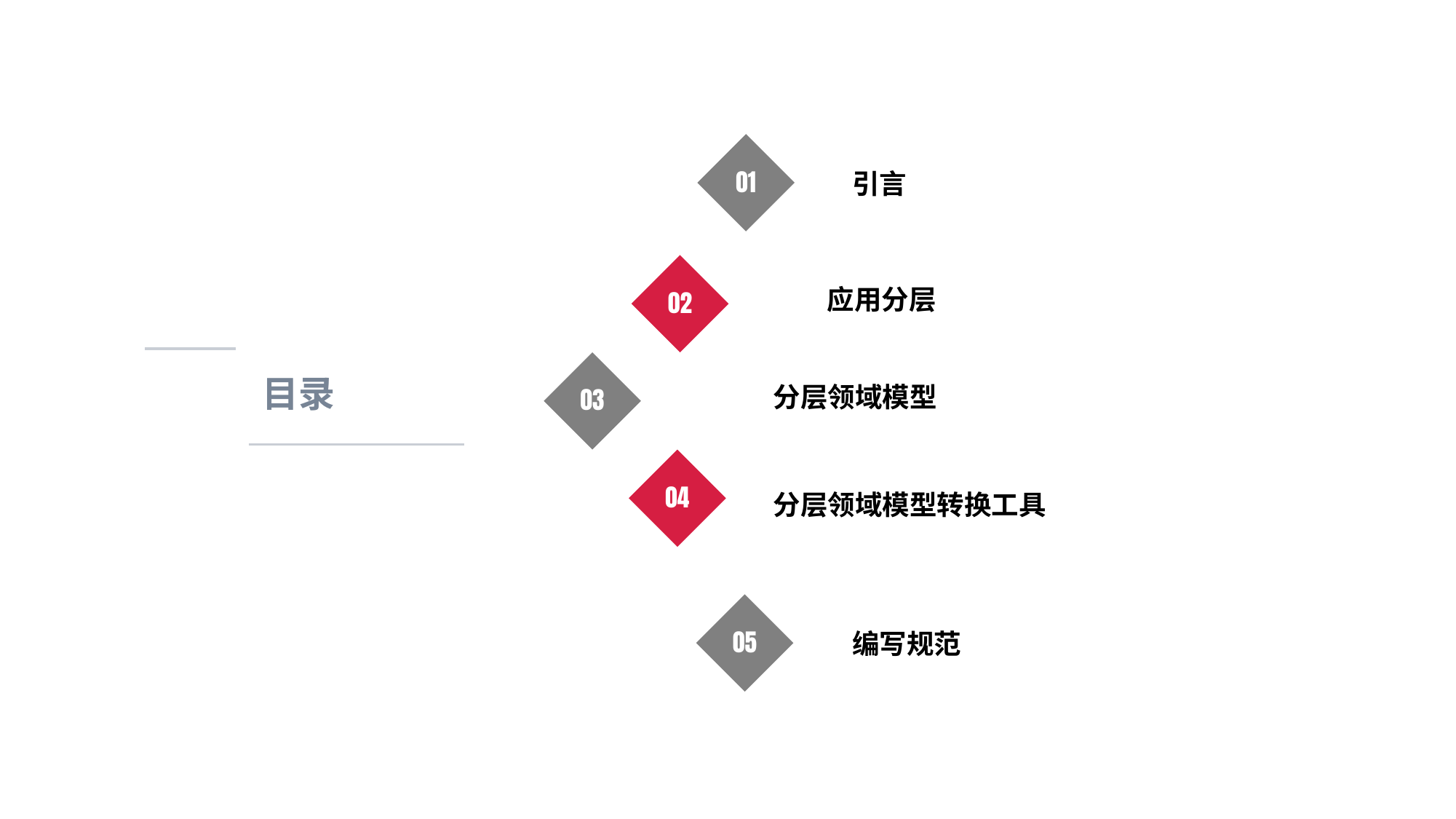

01
引言
02
应用分层

03
目录
分层领域模型
04
分层领域模型转换工具
05
编写规范